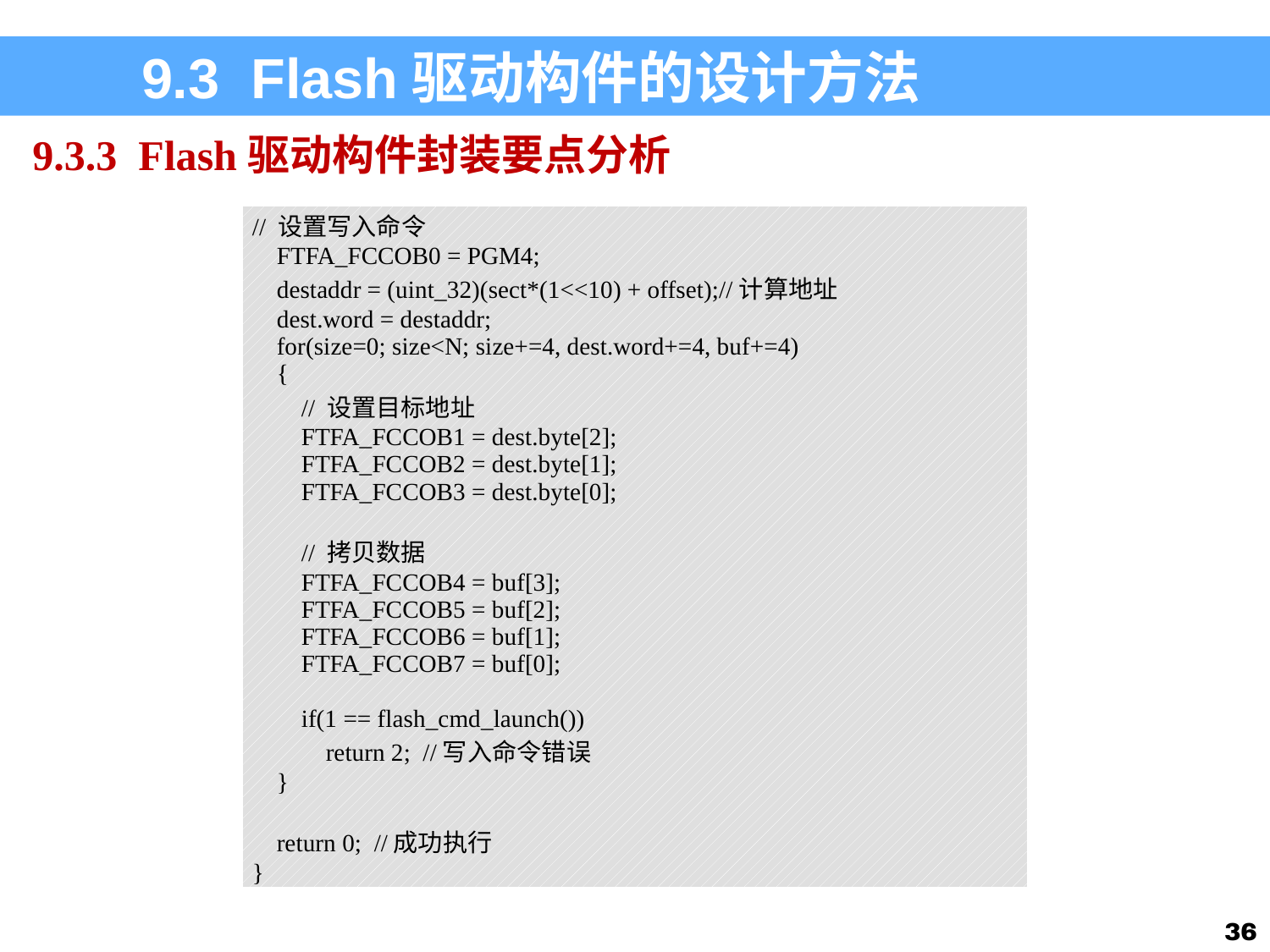

9.3  Flash驱动构件的设计方法
9.3.3  Flash驱动构件封装要点分析
| // 设置写入命令 FTFA\_FCCOB0 = PGM4; destaddr = (uint\_32)(sect\*(1<<10) + offset);//计算地址 dest.word = destaddr; for(size=0; size<N; size+=4, dest.word+=4, buf+=4) { // 设置目标地址 FTFA\_FCCOB1 = dest.byte[2]; FTFA\_FCCOB2 = dest.byte[1]; FTFA\_FCCOB3 = dest.byte[0]; // 拷贝数据 FTFA\_FCCOB4 = buf[3]; FTFA\_FCCOB5 = buf[2]; FTFA\_FCCOB6 = buf[1]; FTFA\_FCCOB7 = buf[0]; if(1 == flash\_cmd\_launch()) return 2; //写入命令错误 } return 0; //成功执行 } |
| --- |
36